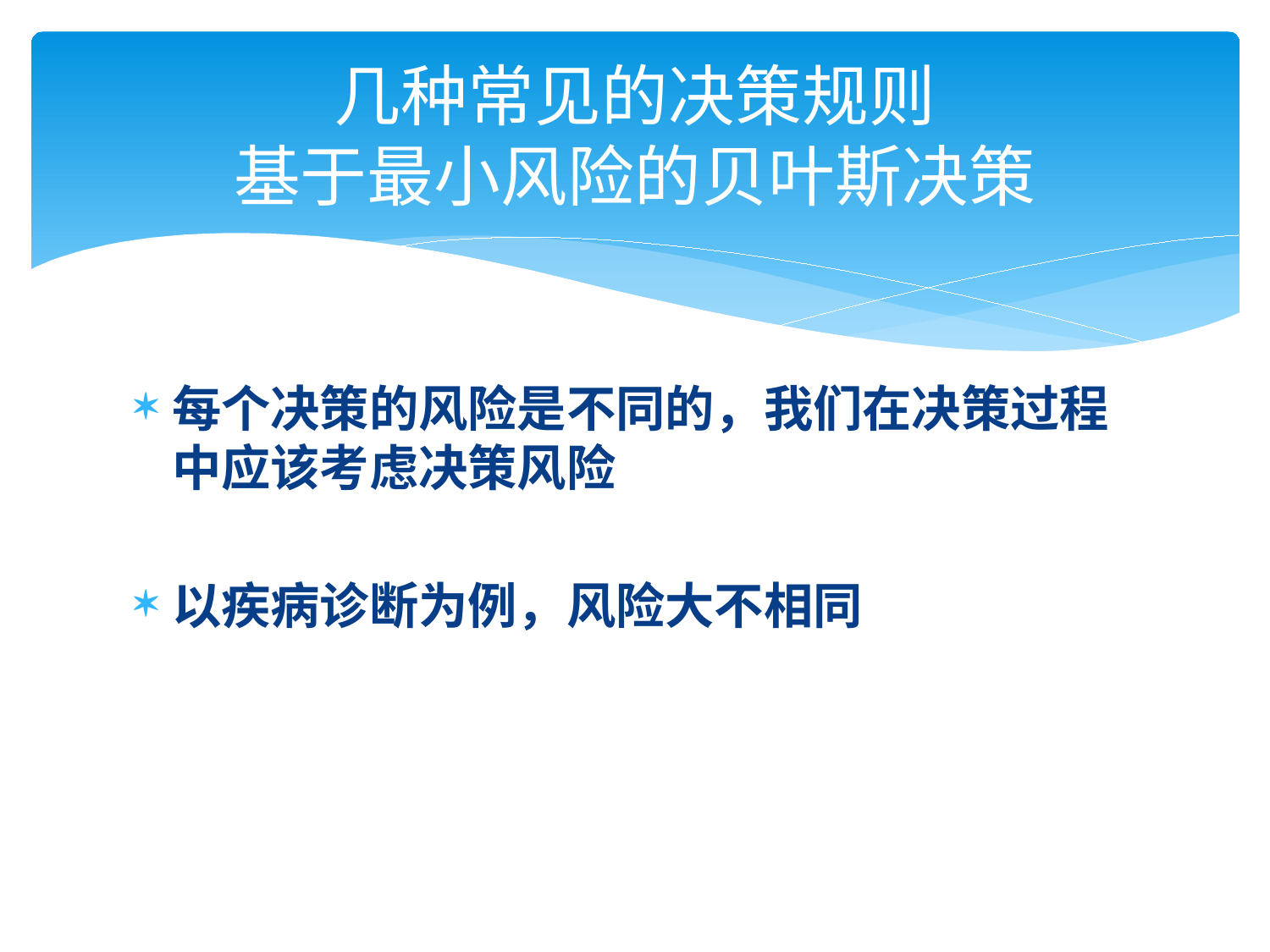

# 几种常见的决策规则 基于最小风险的贝叶斯决策
每个决策的风险是不同的，我们在决策过程中应该考虑决策风险

以疾病诊断为例，风险大不相同